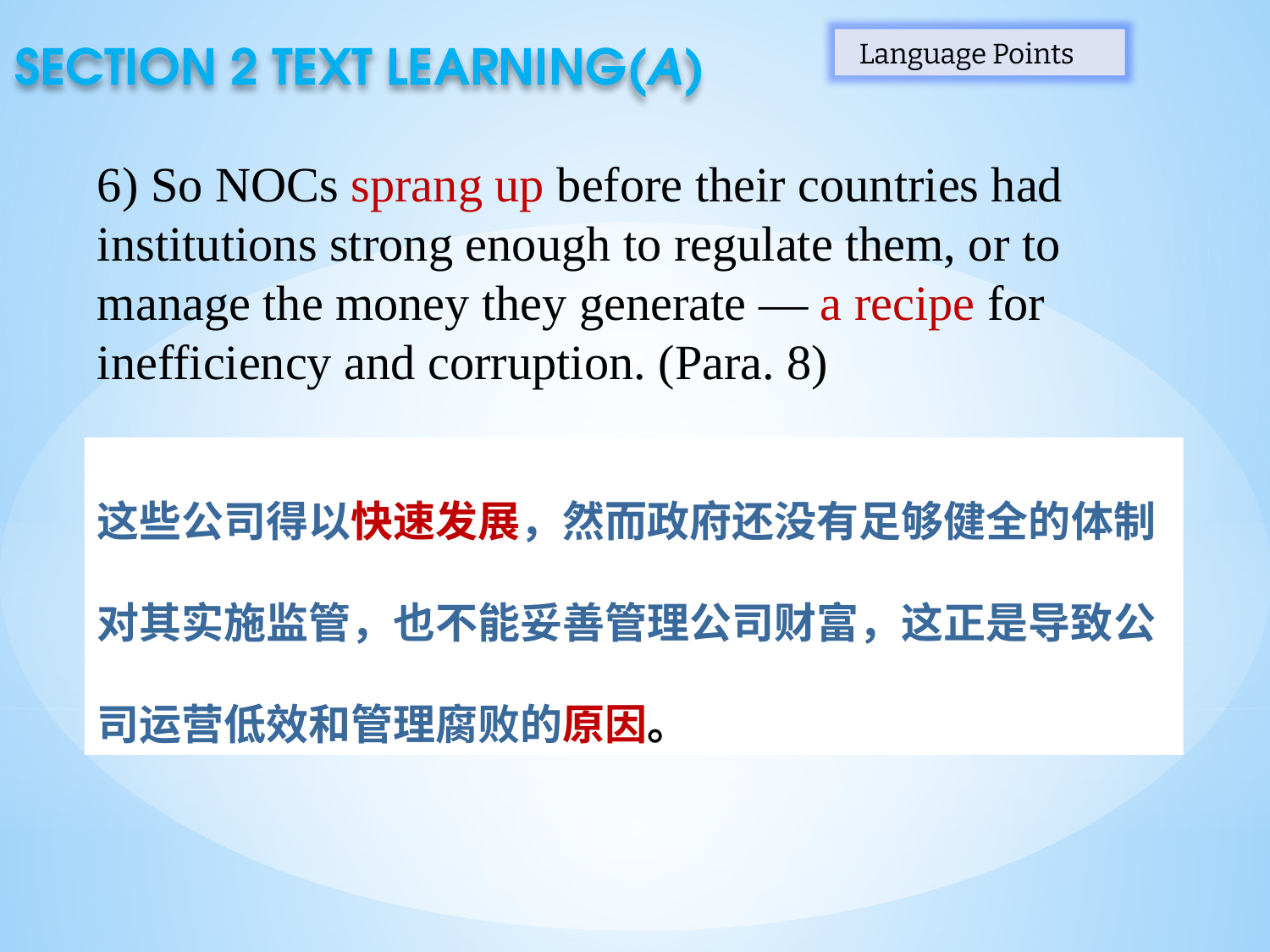

Section 2 text learning(A)
  Language Points
6) So NOCs sprang up before their countries had institutions strong enough to regulate them, or to manage the money they generate — a recipe for inefficiency and corruption. (Para. 8)
这些公司得以快速发展，然而政府还没有足够健全的体制对其实施监管，也不能妥善管理公司财富，这正是导致公司运营低效和管理腐败的原因。